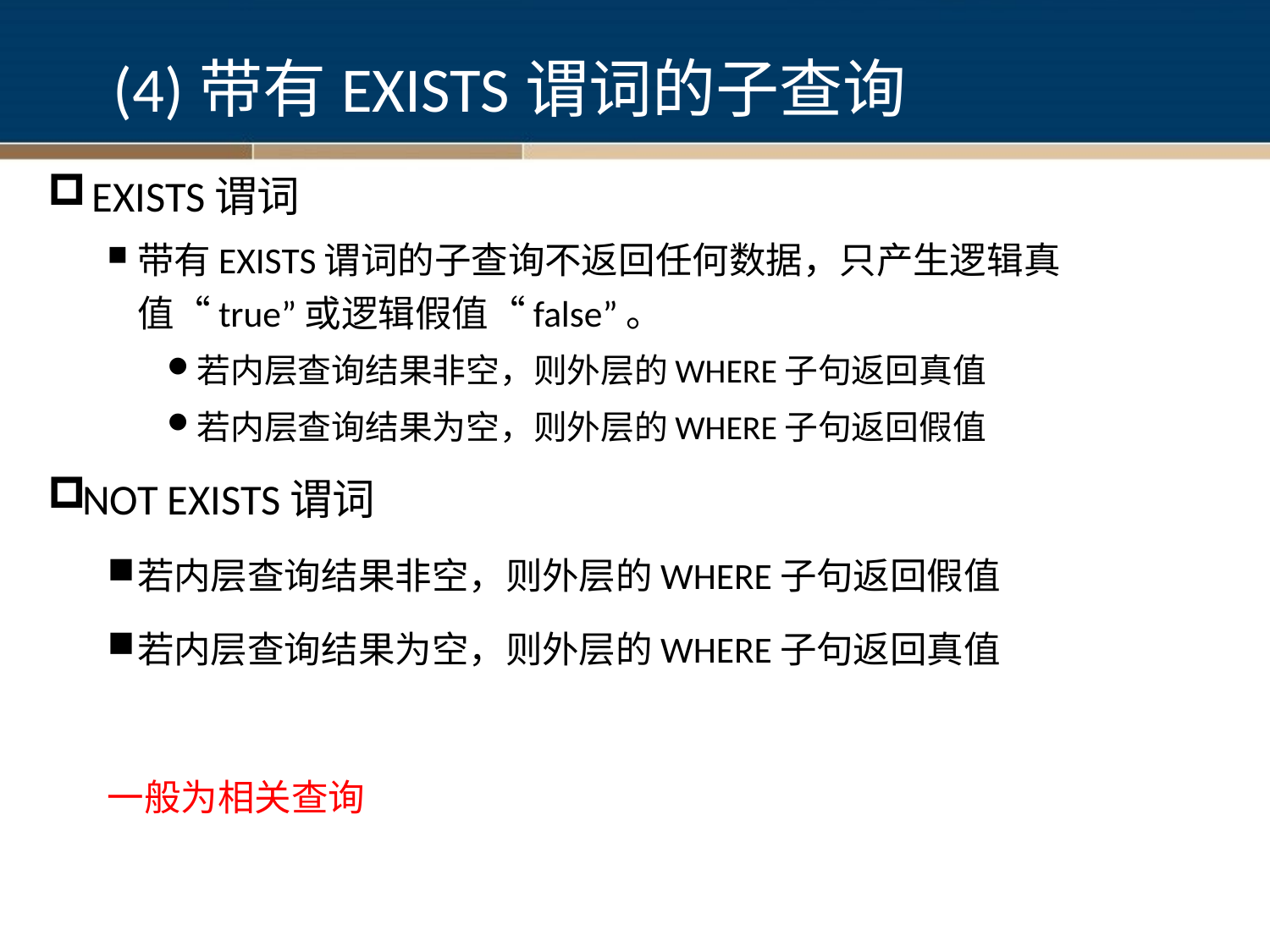

(4)带有EXISTS谓词的子查询
 EXISTS谓词
带有EXISTS谓词的子查询不返回任何数据，只产生逻辑真值“true”或逻辑假值“false”。
若内层查询结果非空，则外层的WHERE子句返回真值
若内层查询结果为空，则外层的WHERE子句返回假值
NOT EXISTS谓词
若内层查询结果非空，则外层的WHERE子句返回假值
若内层查询结果为空，则外层的WHERE子句返回真值

一般为相关查询